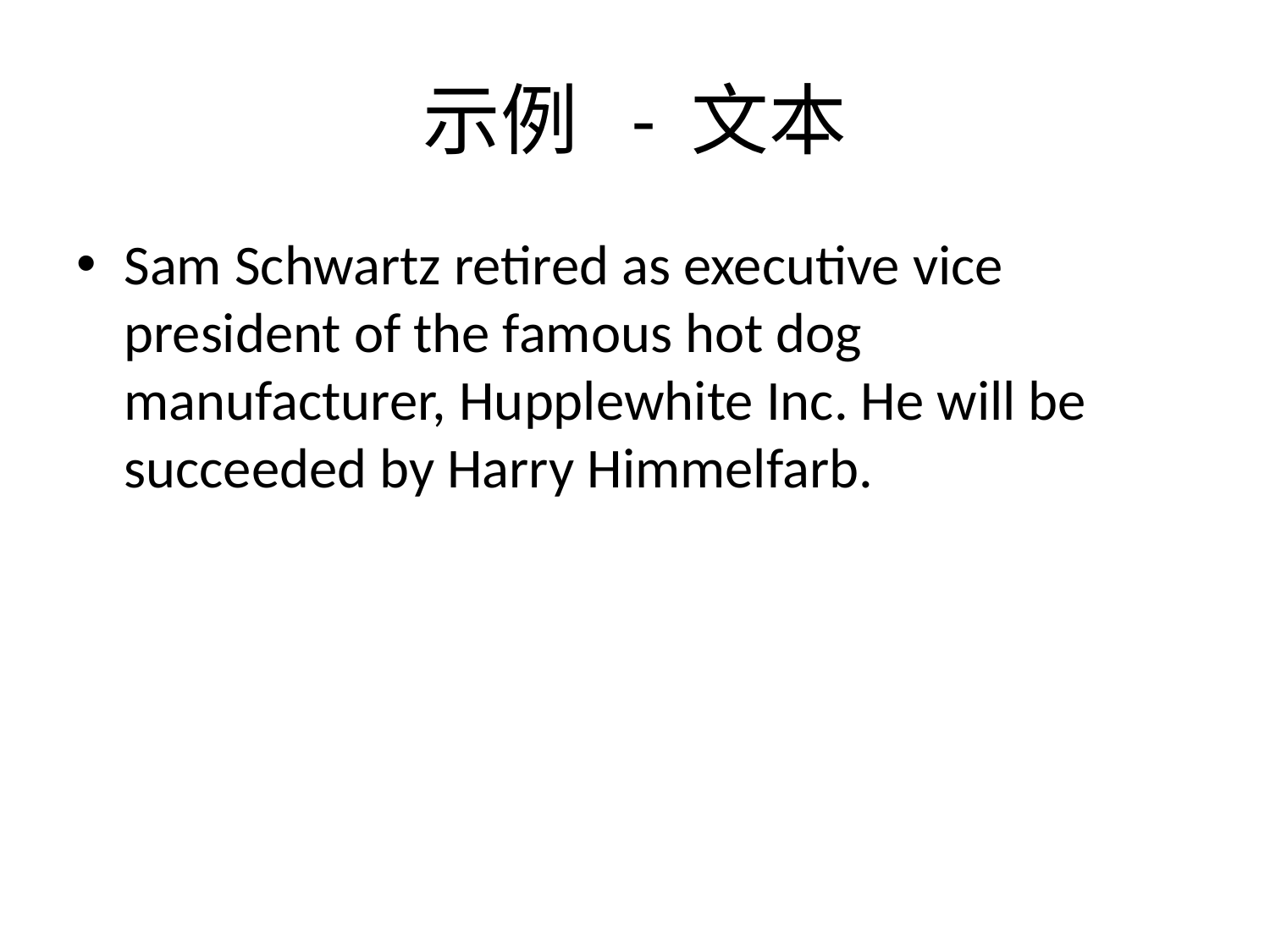

# 示例  - 文本
Sam Schwartz retired as executive vice president of the famous hot dog manufacturer, Hupplewhite Inc. He will be succeeded by Harry Himmelfarb.